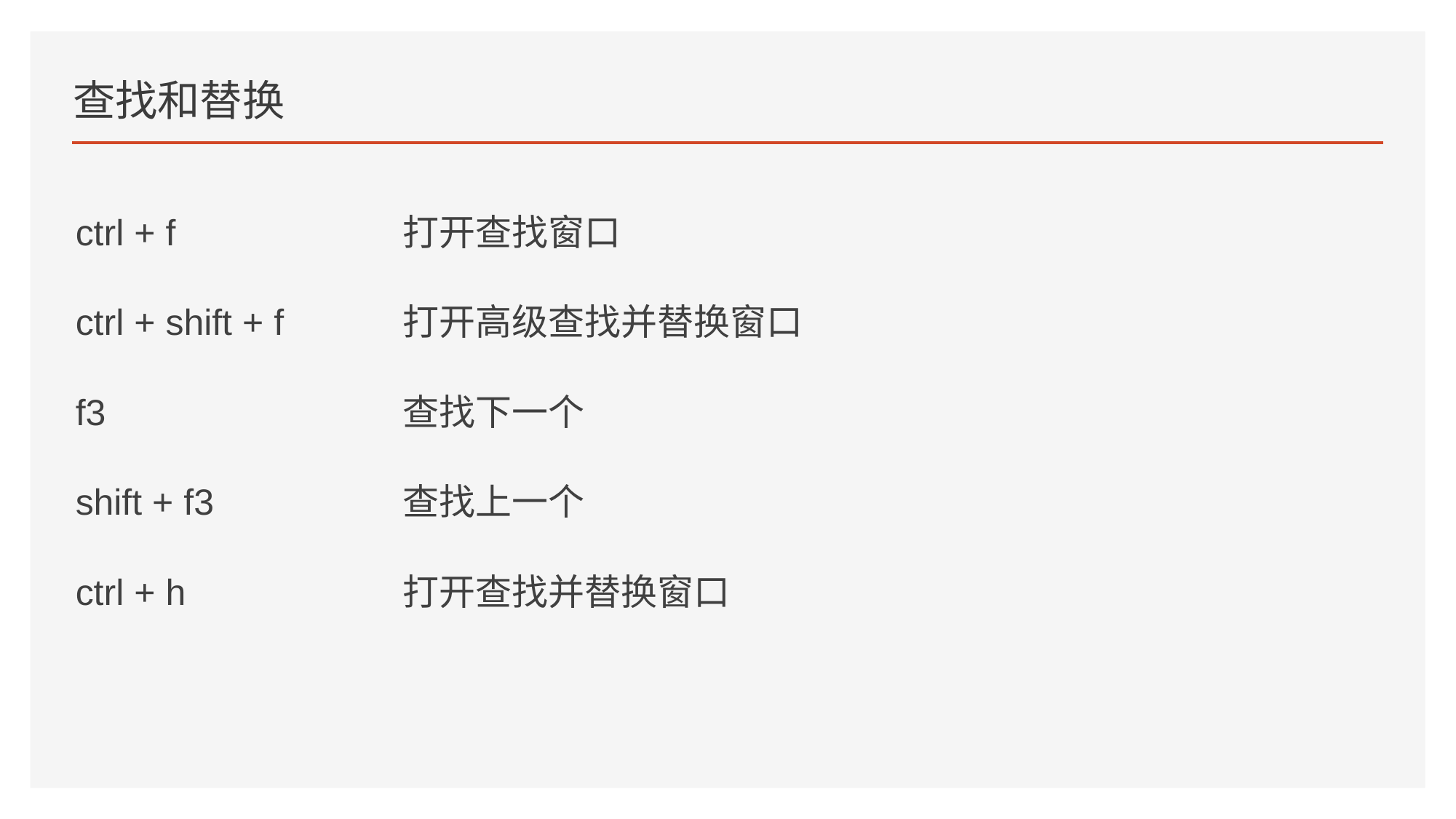

# 查找和替换
ctrl + f 		打开查找窗口
ctrl + shift + f 	打开高级查找并替换窗口
f3 			查找下一个
shift + f3 		查找上一个
ctrl + h 		打开查找并替换窗口